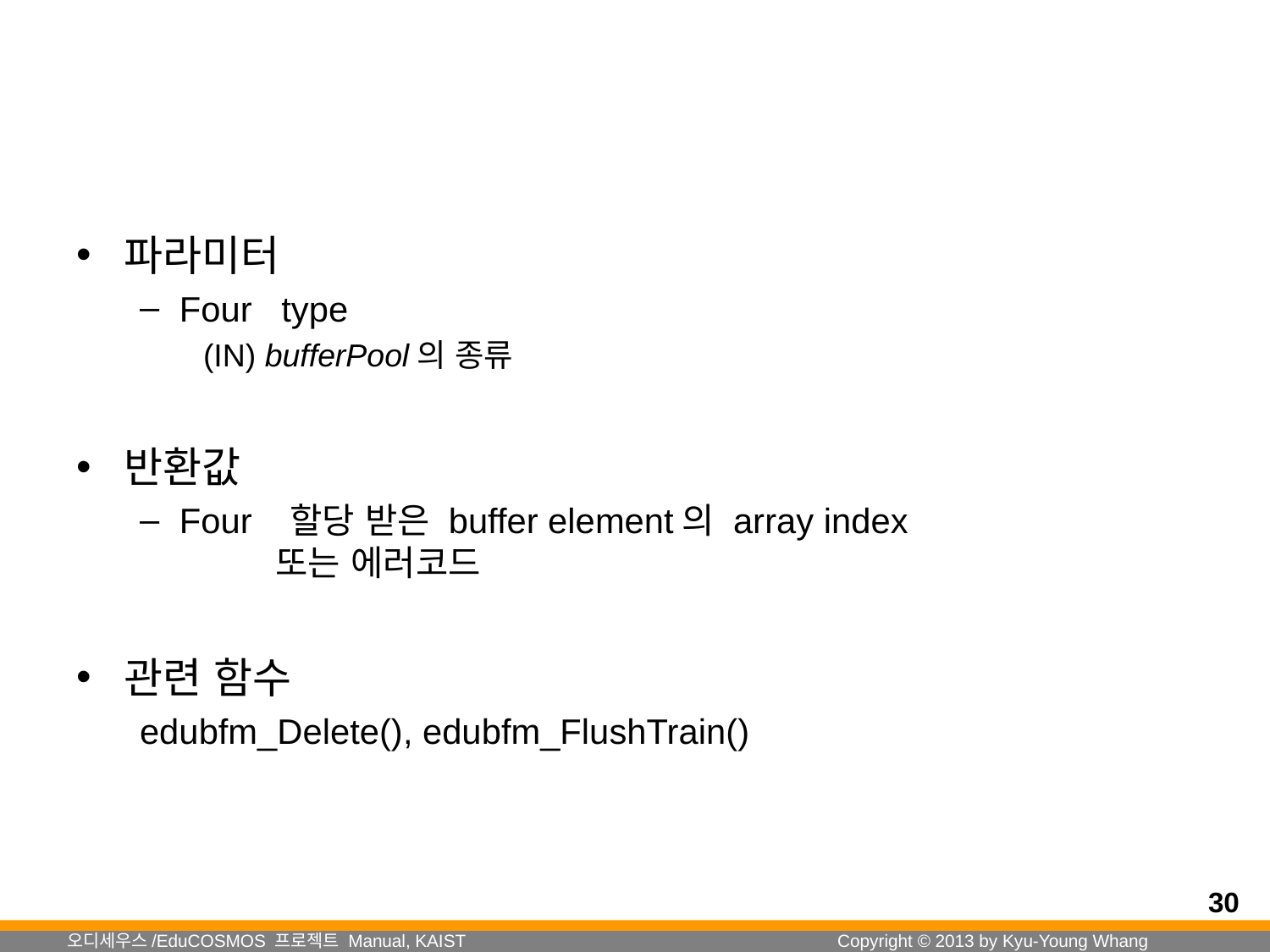

#
파라미터
Four   type
(IN) bufferPool의 종류

반환값
Four   할당 받은 buffer element의 array index
         또는 에러코드

관련 함수
edubfm_Delete(), edubfm_FlushTrain()